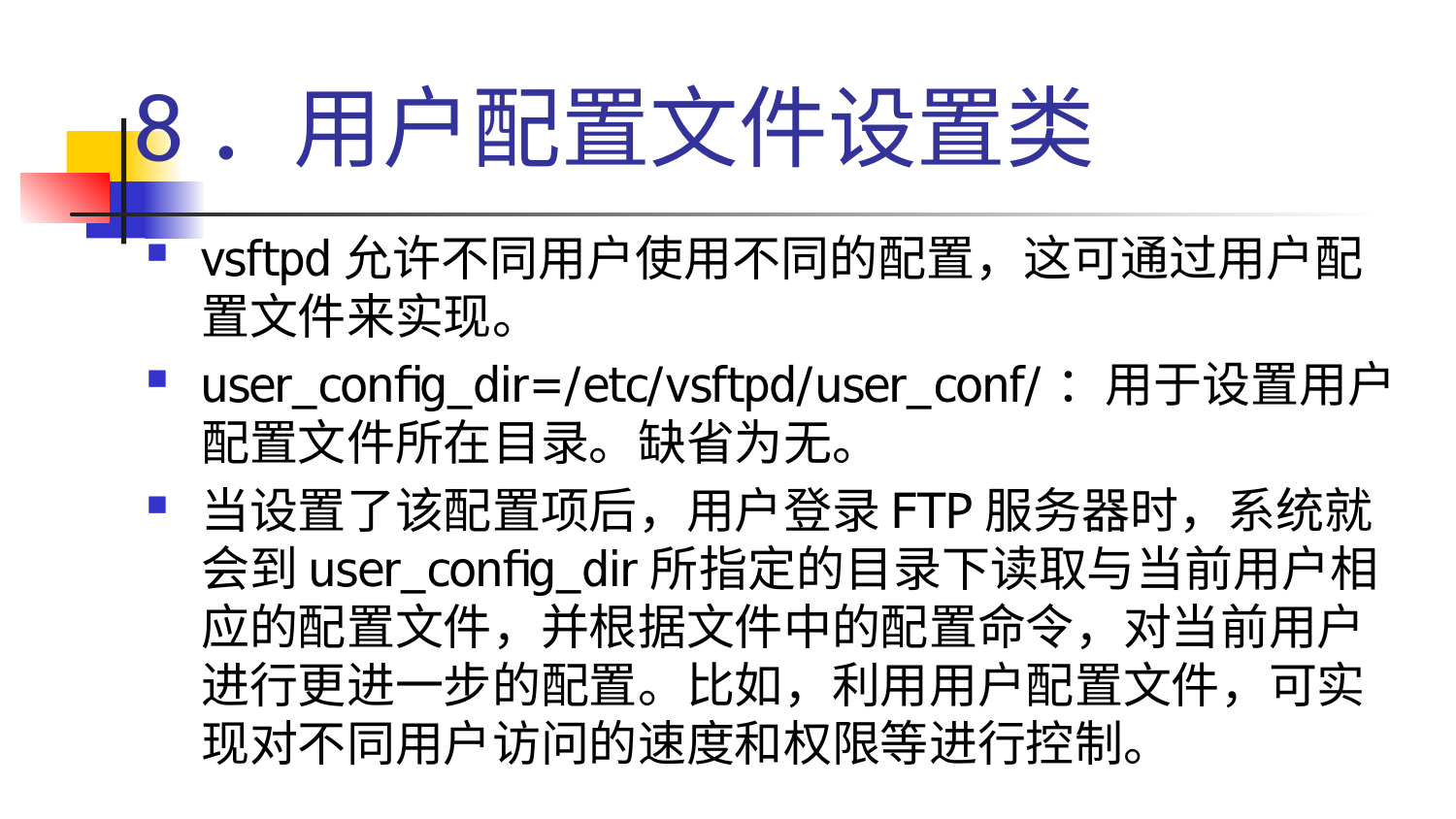

# 8．用户配置文件设置类
vsftpd允许不同用户使用不同的配置，这可通过用户配置文件来实现。
user_config_dir=/etc/vsftpd/user_conf/：用于设置用户配置文件所在目录。缺省为无。
当设置了该配置项后，用户登录FTP服务器时，系统就会到user_config_dir所指定的目录下读取与当前用户相应的配置文件，并根据文件中的配置命令，对当前用户进行更进一步的配置。比如，利用用户配置文件，可实现对不同用户访问的速度和权限等进行控制。